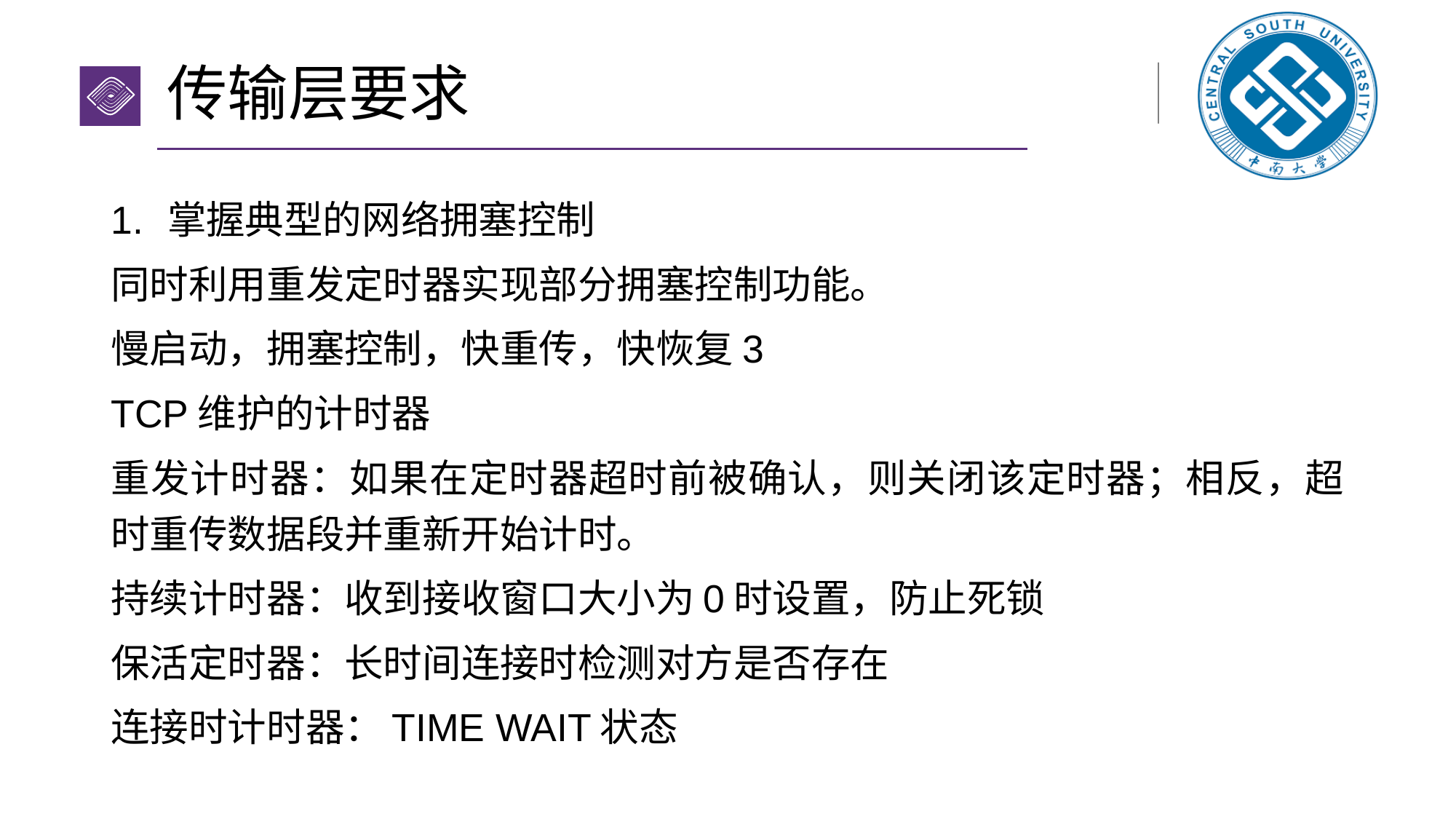

# 传输层要求
掌握典型的网络拥塞控制
同时利用重发定时器实现部分拥塞控制功能。
慢启动，拥塞控制，快重传，快恢复3
TCP维护的计时器
重发计时器：如果在定时器超时前被确认，则关闭该定时器；相反，超时重传数据段并重新开始计时。
持续计时器：收到接收窗口大小为0时设置，防止死锁
保活定时器：长时间连接时检测对方是否存在
连接时计时器：TIME WAIT状态
21